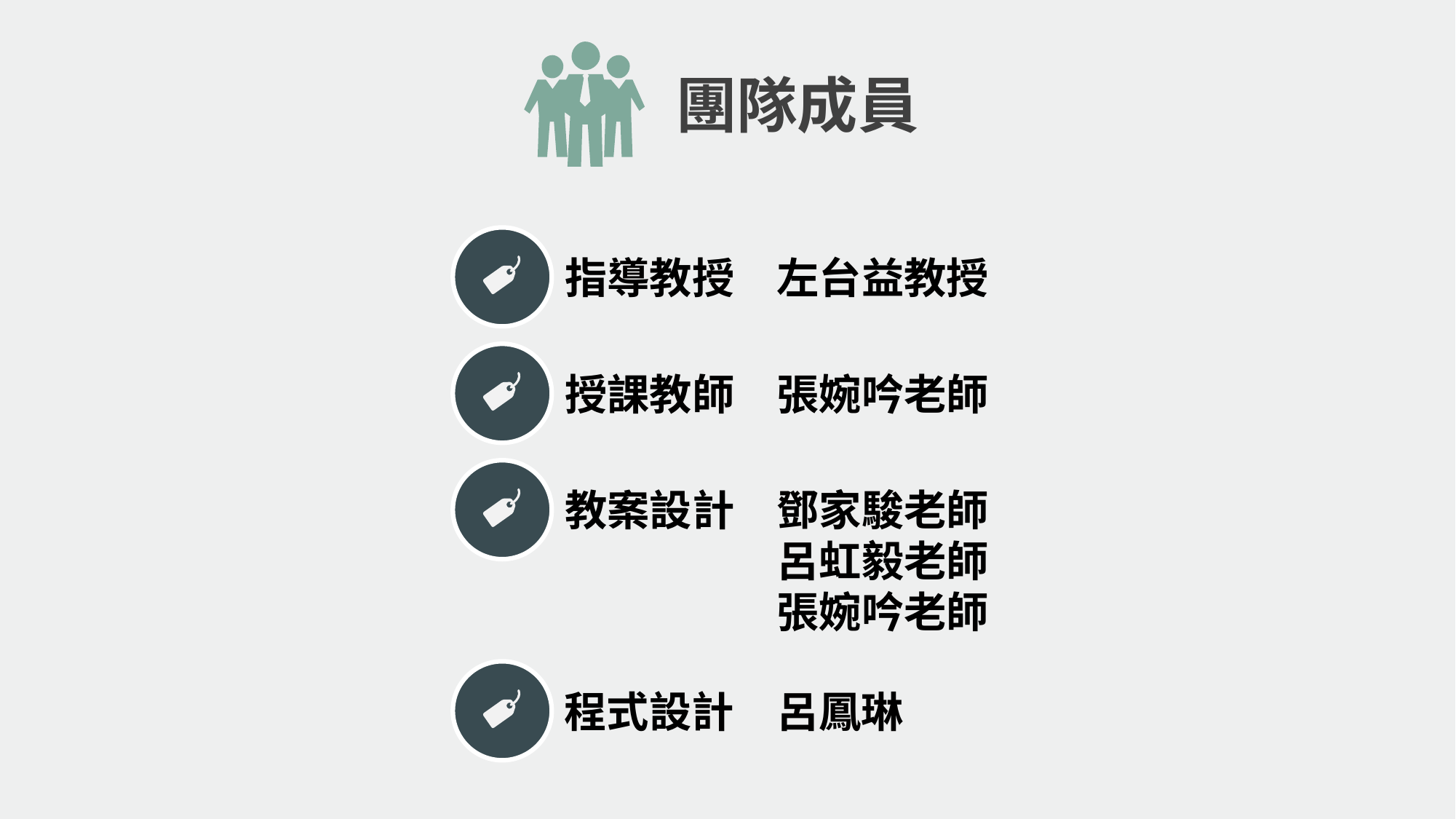

團隊成員

指導教授　左台益教授

授課教師　張婉吟老師

教案設計　鄧家駿老師
教案設計　呂虹毅老師
教案設計　張婉吟老師

程式設計　呂鳳琳